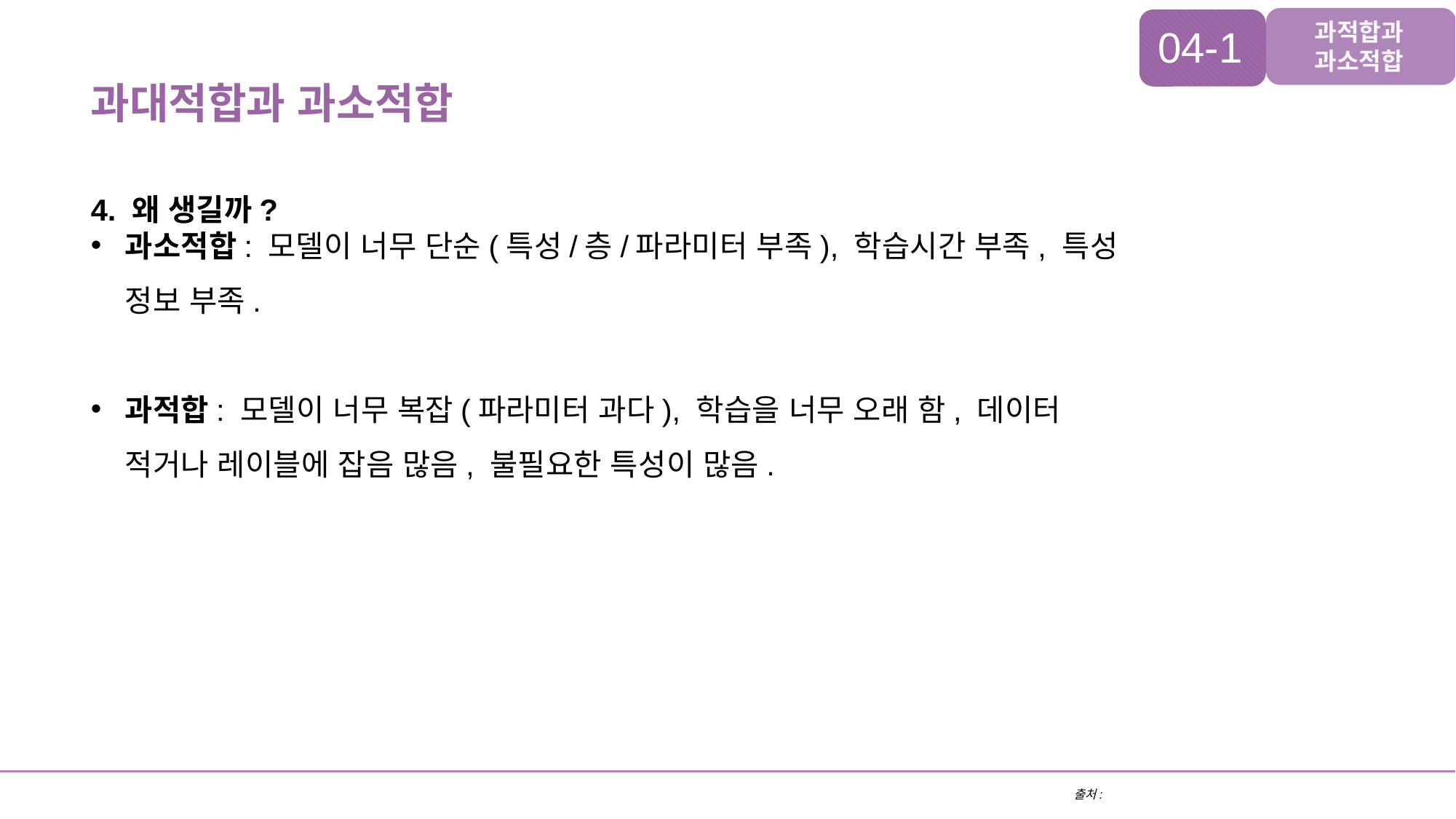

과적합과 과소적합
04-1
과대적합과 과소적합

과소적합: 모델이 너무 단순(특성/층/파라미터 부족), 학습시간 부족, 특성 정보 부족.

과적합: 모델이 너무 복잡(파라미터 과다), 학습을 너무 오래 함, 데이터 적거나 레이블에 잡음 많음, 불필요한 특성이 많음.

4. 왜 생길까?
출처: